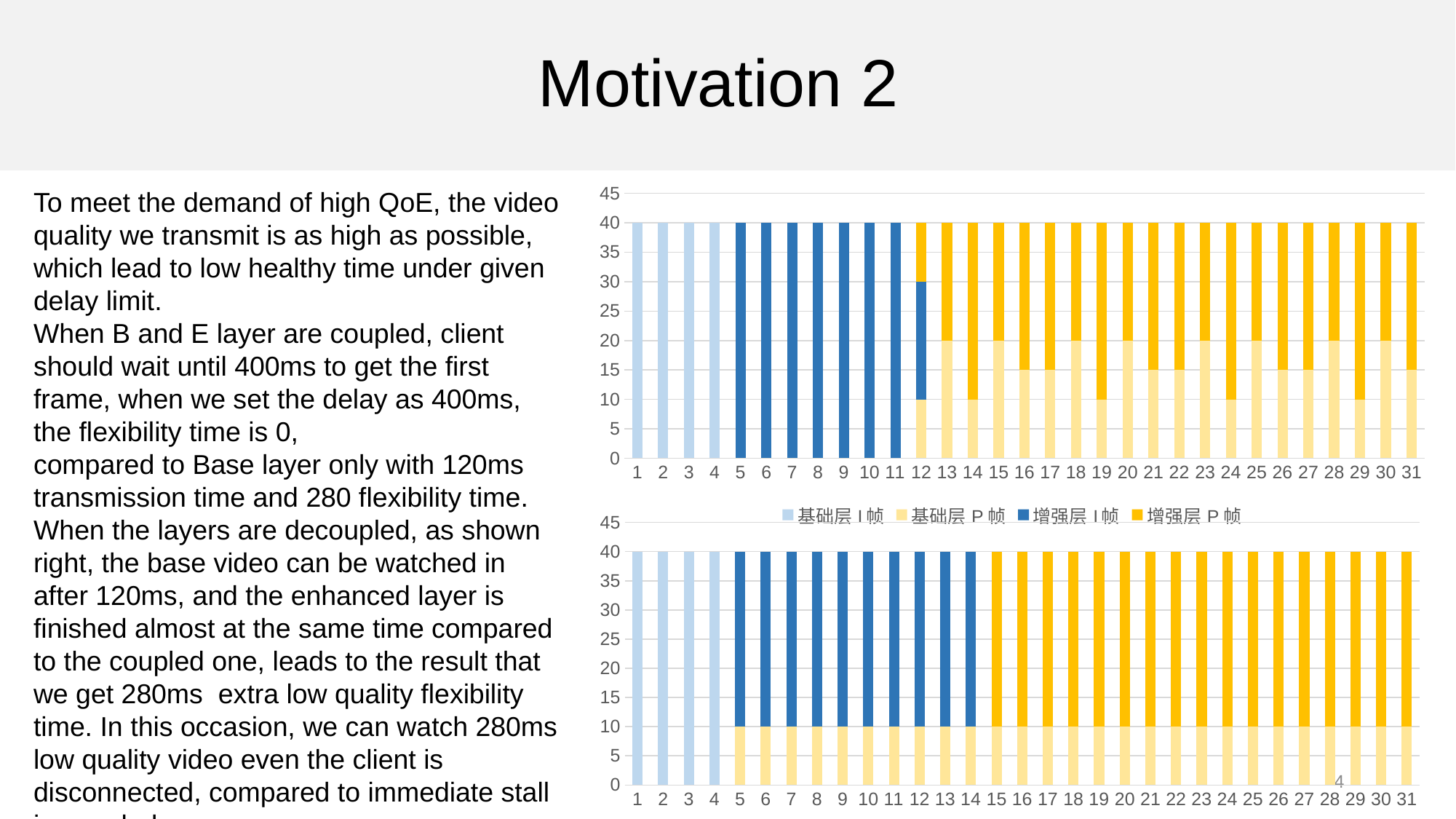

Motivation 2

### Chart

| Category | 基础层I帧 | 基础层P帧 | 增强层I帧 | 增强层P帧 |
|---|---|---|---|---|
| 1 | 40.0 | 0.0 | 0.0 | 0.0 |
| 2 | 40.0 | 0.0 | 0.0 | 0.0 |
| 3 | 40.0 | 0.0 | 0.0 | 0.0 |
| 4 | 40.0 | 0.0 | 0.0 | 0.0 |
| 5 | 0.0 | 0.0 | 40.0 | 0.0 |
| 6 | 0.0 | 0.0 | 40.0 | 0.0 |
| 7 | 0.0 | 0.0 | 40.0 | 0.0 |
| 8 | 0.0 | 0.0 | 40.0 | 0.0 |
| 9 | 0.0 | 0.0 | 40.0 | 0.0 |
| 10 | 0.0 | 0.0 | 40.0 | 0.0 |
| 11 | 0.0 | None | 40.0 | 0.0 |
| 12 | 0.0 | 10.0 | 20.0 | 10.0 |
| 13 | 0.0 | 20.0 | 0.0 | 20.0 |
| 14 | 0.0 | 10.0 | 0.0 | 30.0 |
| 15 | 0.0 | 20.0 | 0.0 | 20.0 |
| 16 | 0.0 | 15.0 | 0.0 | 25.0 |
| 17 | 0.0 | 15.0 | 0.0 | 25.0 |
| 18 | 0.0 | 20.0 | 0.0 | 20.0 |
| 19 | 0.0 | 10.0 | 0.0 | 30.0 |
| 20 | 0.0 | 20.0 | 0.0 | 20.0 |
| 21 | 0.0 | 15.0 | 0.0 | 25.0 |
| 22 | 0.0 | 15.0 | 0.0 | 25.0 |
| 23 | 0.0 | 20.0 | 0.0 | 20.0 |
| 24 | 0.0 | 10.0 | 0.0 | 30.0 |
| 25 | 0.0 | 20.0 | 0.0 | 20.0 |
| 26 | 0.0 | 15.0 | 0.0 | 25.0 |
| 27 | 0.0 | 15.0 | 0.0 | 25.0 |
| 28 | 0.0 | 20.0 | 0.0 | 20.0 |
| 29 | 0.0 | 10.0 | 0.0 | 30.0 |
| 30 | 0.0 | 20.0 | 0.0 | 20.0 |
| 31 | 0.0 | 15.0 | 0.0 | 25.0 |

To meet the demand of high QoE, the video quality we transmit is as high as possible, which lead to low healthy time under given delay limit.
When B and E layer are coupled, client should wait until 400ms to get the first frame, when we set the delay as 400ms, the flexibility time is 0,
compared to Base layer only with 120ms transmission time and 280 flexibility time.
When the layers are decoupled, as shown right, the base video can be watched in after 120ms, and the enhanced layer is finished almost at the same time compared to the coupled one, leads to the result that we get 280ms  extra low quality flexibility time. In this occasion, we can watch 280ms low quality video even the client is disconnected, compared to immediate stall in coupled ones.

### Chart

| Category | 基础层I帧 | 基础层P帧 | 增强层I帧 | 增强层P帧 |
|---|---|---|---|---|
| 1 | 40.0 | 0.0 | 0.0 | 0.0 |
| 2 | 40.0 | 0.0 | 0.0 | 0.0 |
| 3 | 40.0 | 0.0 | 0.0 | 0.0 |
| 4 | 40.0 | 0.0 | 0.0 | 0.0 |
| 5 | None | 10.0 | 30.0 | 0.0 |
| 6 | 0.0 | 10.0 | 30.0 | 0.0 |
| 7 | 0.0 | 10.0 | 30.0 | 0.0 |
| 8 | 0.0 | 10.0 | 30.0 | 0.0 |
| 9 | 0.0 | 10.0 | 30.0 | 0.0 |
| 10 | 0.0 | 10.0 | 30.0 | 0.0 |
| 11 | 0.0 | 10.0 | 30.0 | 0.0 |
| 12 | 0.0 | 10.0 | 30.0 | 0.0 |
| 13 | 0.0 | 10.0 | 30.0 | 0.0 |
| 14 | 0.0 | 10.0 | 30.0 | 0.0 |
| 15 | 0.0 | 10.0 | 0.0 | 30.0 |
| 16 | 0.0 | 10.0 | 0.0 | 30.0 |
| 17 | 0.0 | 10.0 | 0.0 | 30.0 |
| 18 | 0.0 | 10.0 | 0.0 | 30.0 |
| 19 | 0.0 | 10.0 | 0.0 | 30.0 |
| 20 | 0.0 | 10.0 | 0.0 | 30.0 |
| 21 | 0.0 | 10.0 | 0.0 | 30.0 |
| 22 | 0.0 | 10.0 | 0.0 | 30.0 |
| 23 | 0.0 | 10.0 | 0.0 | 30.0 |
| 24 | 0.0 | 10.0 | 0.0 | 30.0 |
| 25 | 0.0 | 10.0 | 0.0 | 30.0 |
| 26 | 0.0 | 10.0 | 0.0 | 30.0 |
| 27 | 0.0 | 10.0 | 0.0 | 30.0 |
| 28 | 0.0 | 10.0 | 0.0 | 30.0 |
| 29 | 0.0 | 10.0 | 0.0 | 30.0 |
| 30 | 0.0 | 10.0 | 0.0 | 30.0 |
| 31 | 0.0 | 10.0 | 0.0 | 30.0 |
4